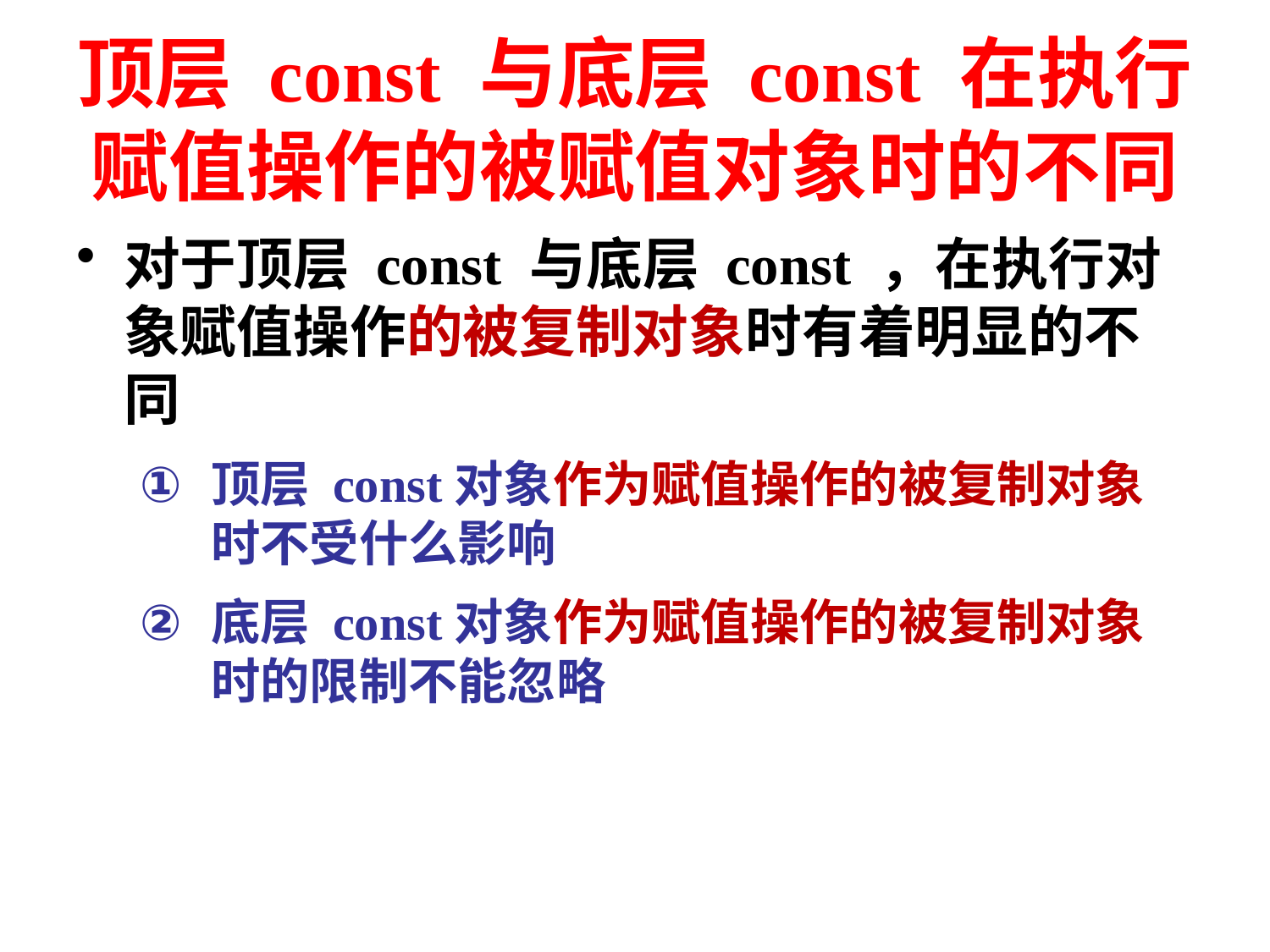

# 顶层 const 与底层 const 在执行赋值操作的被赋值对象时的不同
对于顶层 const 与底层 const ，在执行对象赋值操作的被复制对象时有着明显的不同
顶层 const对象作为赋值操作的被复制对象时不受什么影响
底层 const对象作为赋值操作的被复制对象时的限制不能忽略